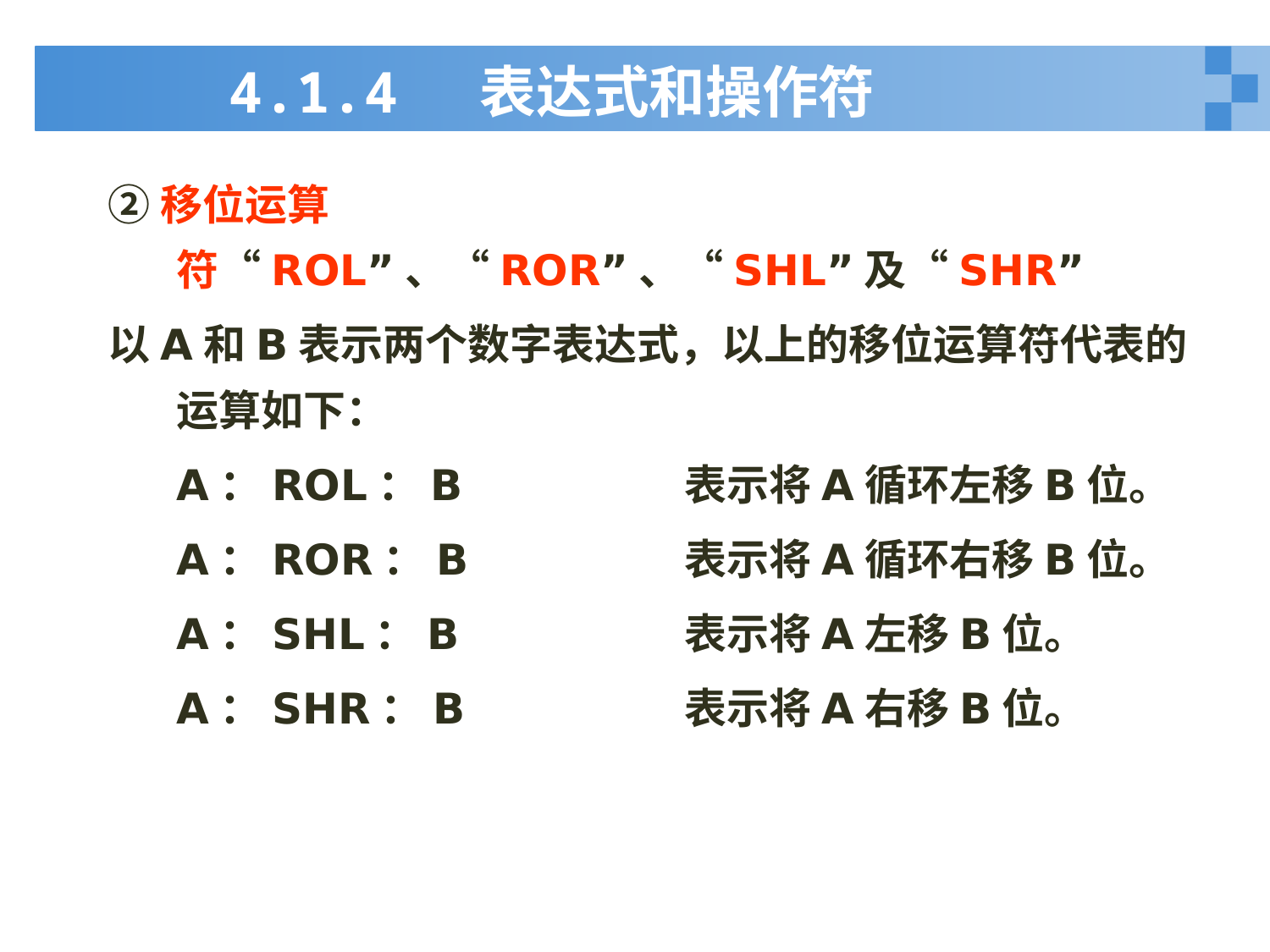

# 4.1.4  表达式和操作符
②移位运算符“ROL”、“ROR”、“SHL”及“SHR”
以A和B表示两个数字表达式，以上的移位运算符代表的运算如下：
	A：ROL：B		表示将A循环左移B位。
	A：ROR：B		表示将A循环右移B位。
	A：SHL：B		表示将A左移B位。
	A：SHR：B		表示将A右移B位。